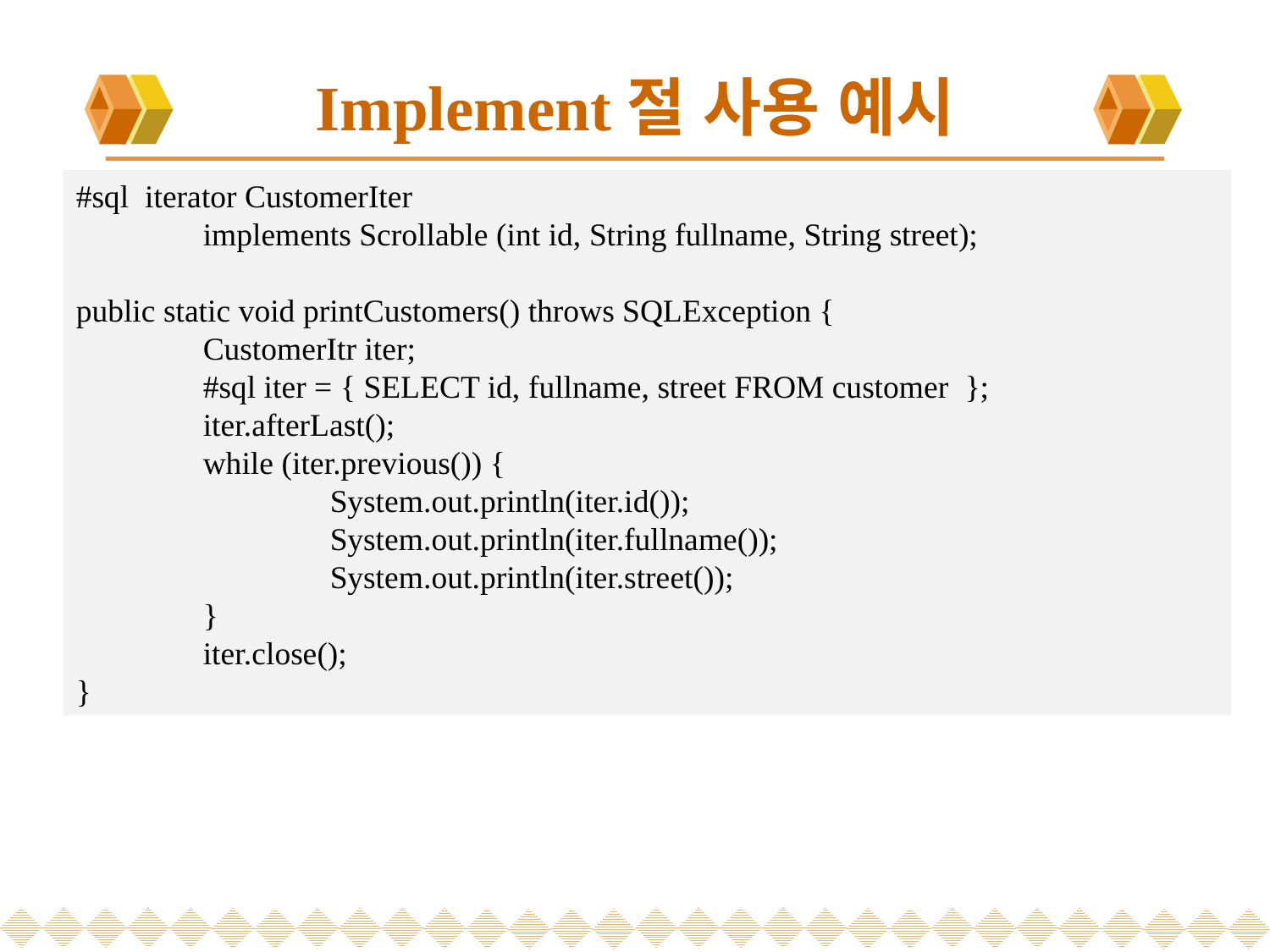

# Implement절 사용 예시
#sql  iterator CustomerIter
	implements Scrollable (int id, String fullname, String street);

public static void printCustomers() throws SQLException {
	CustomerItr iter;
	#sql iter = { SELECT id, fullname, street FROM customer 	};
	iter.afterLast();
	while (iter.previous()) {
		System.out.println(iter.id());
		System.out.println(iter.fullname());
		System.out.println(iter.street());
	}
	iter.close();
}